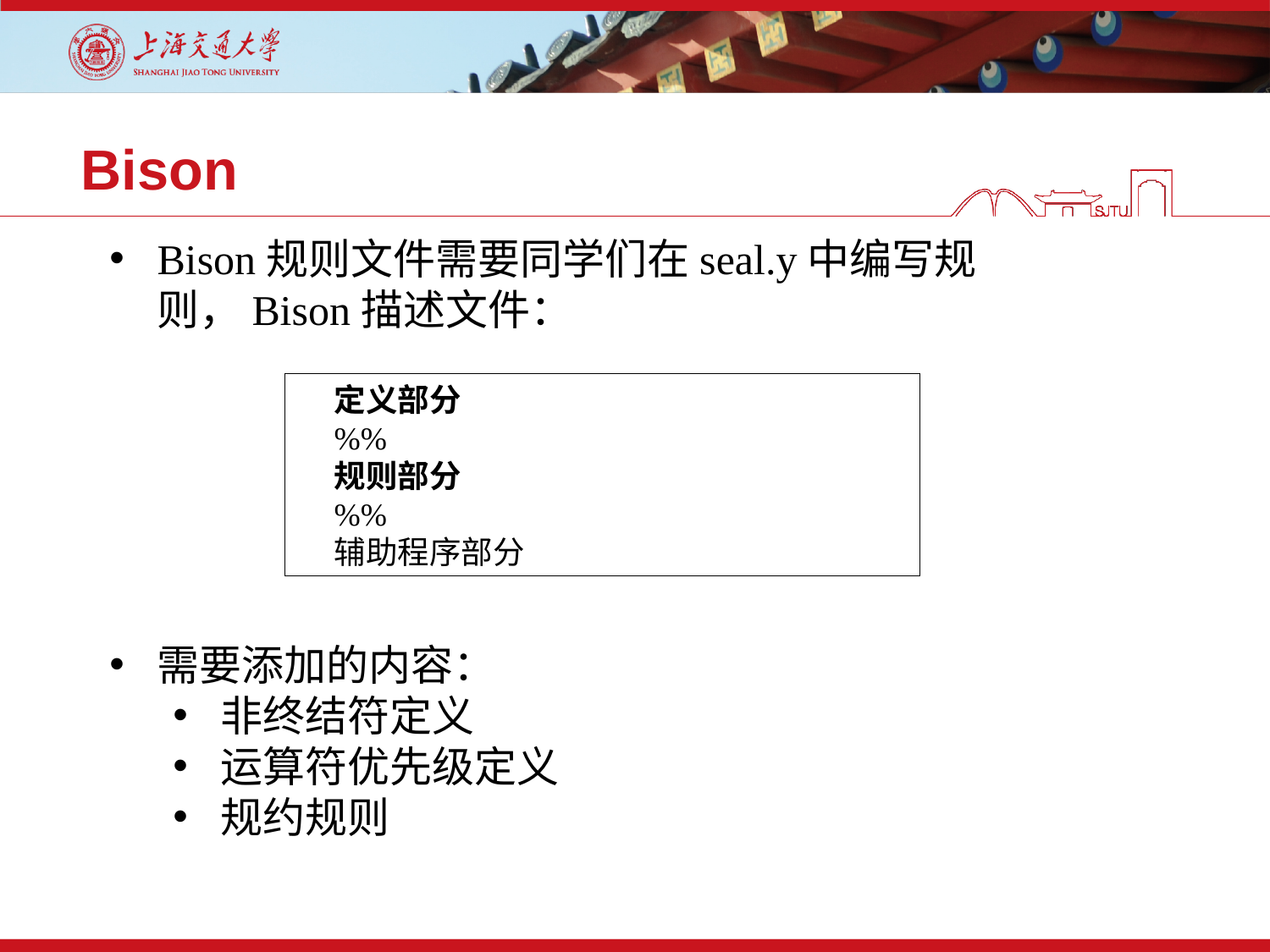

# Bison
Bison规则文件需要同学们在seal.y中编写规则，Bison描述文件：

需要添加的内容：
非终结符定义
运算符优先级定义
规约规则

定义部分
%%
规则部分
%%
辅助程序部分